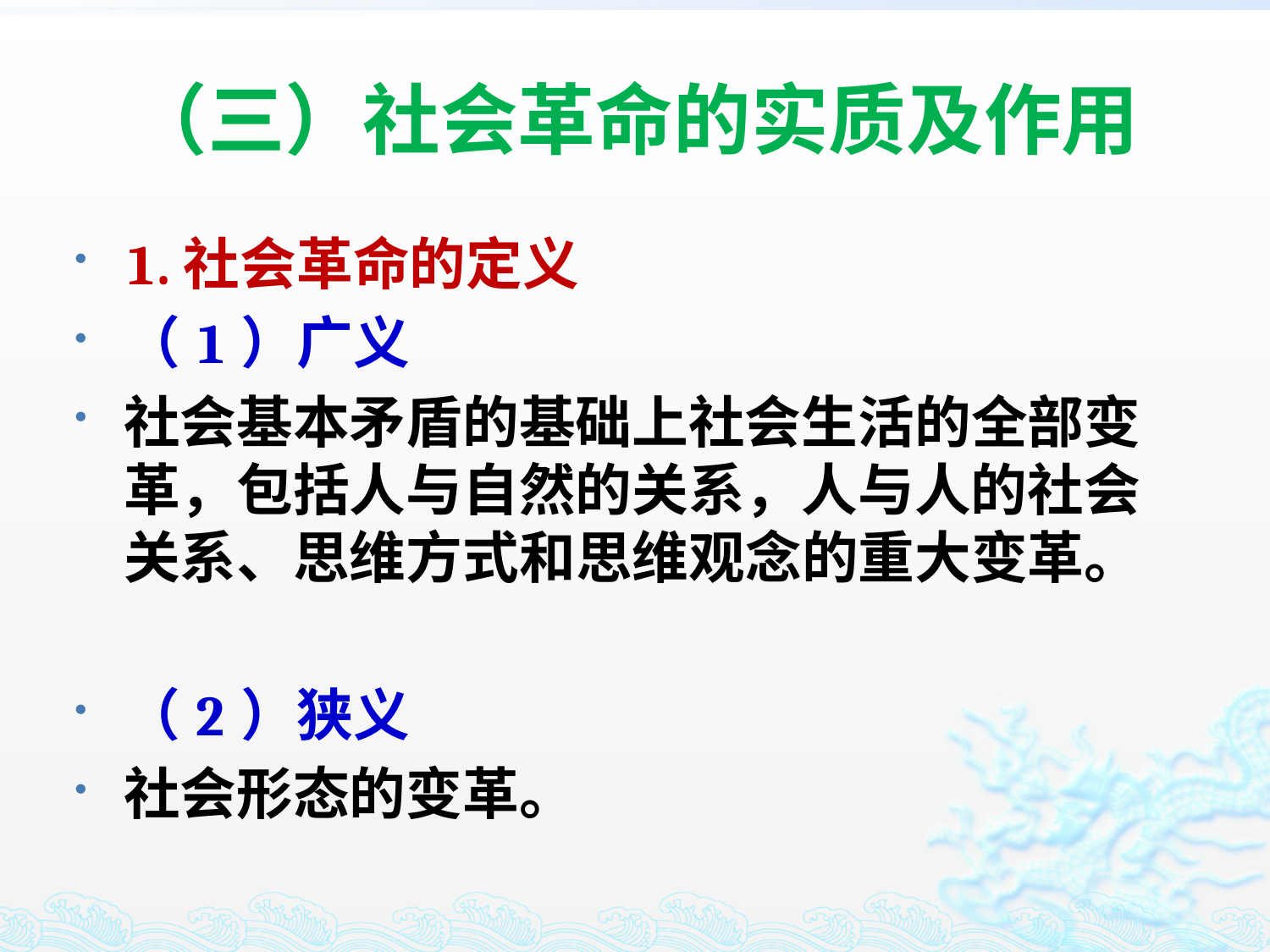

# （三）社会革命的实质及作用
1.社会革命的定义
（1）广义
社会基本矛盾的基础上社会生活的全部变革，包括人与自然的关系，人与人的社会关系、思维方式和思维观念的重大变革。

（2）狭义
社会形态的变革。